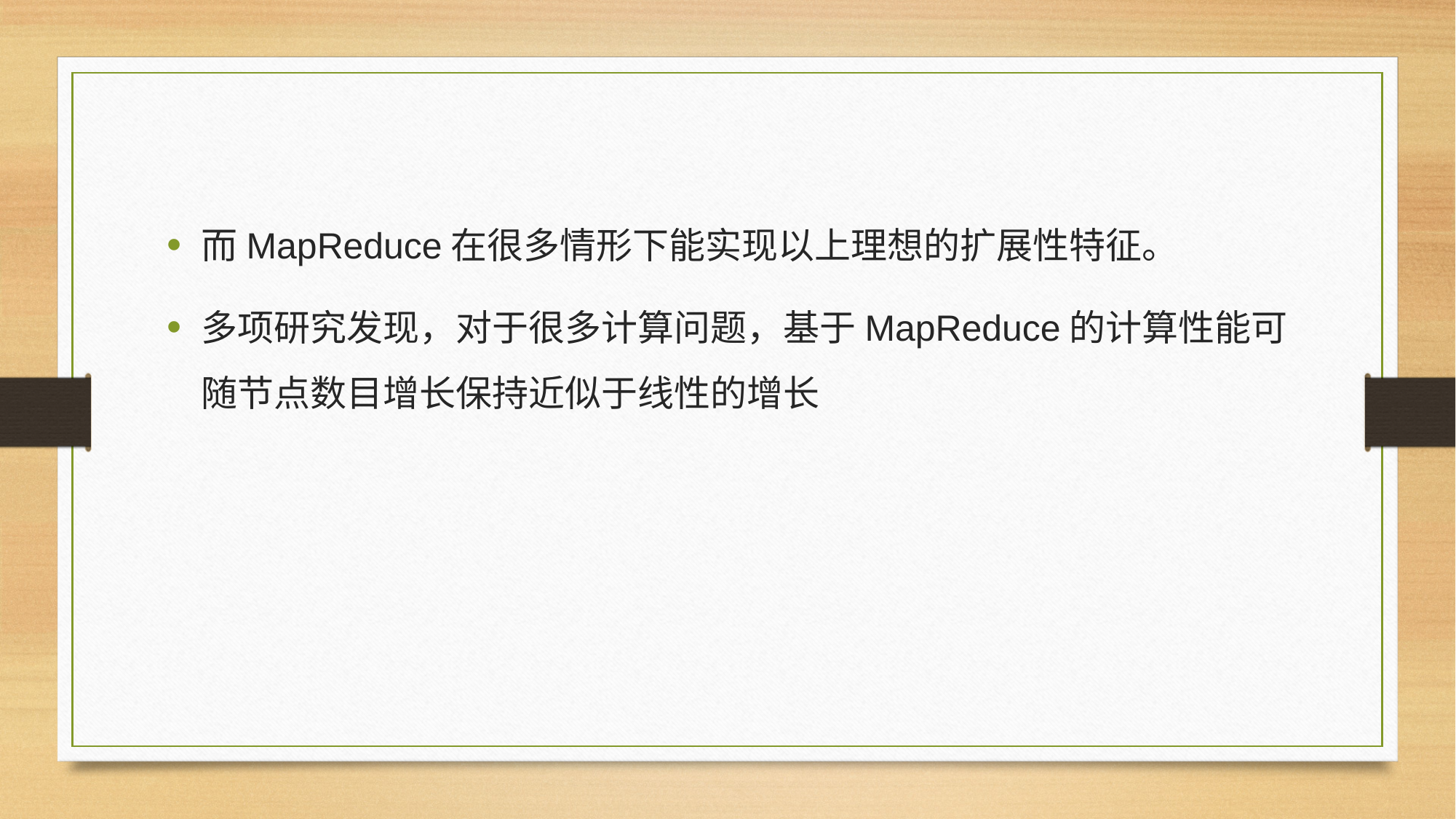

而MapReduce在很多情形下能实现以上理想的扩展性特征。
多项研究发现，对于很多计算问题，基于MapReduce的计算性能可随节点数目增长保持近似于线性的增长